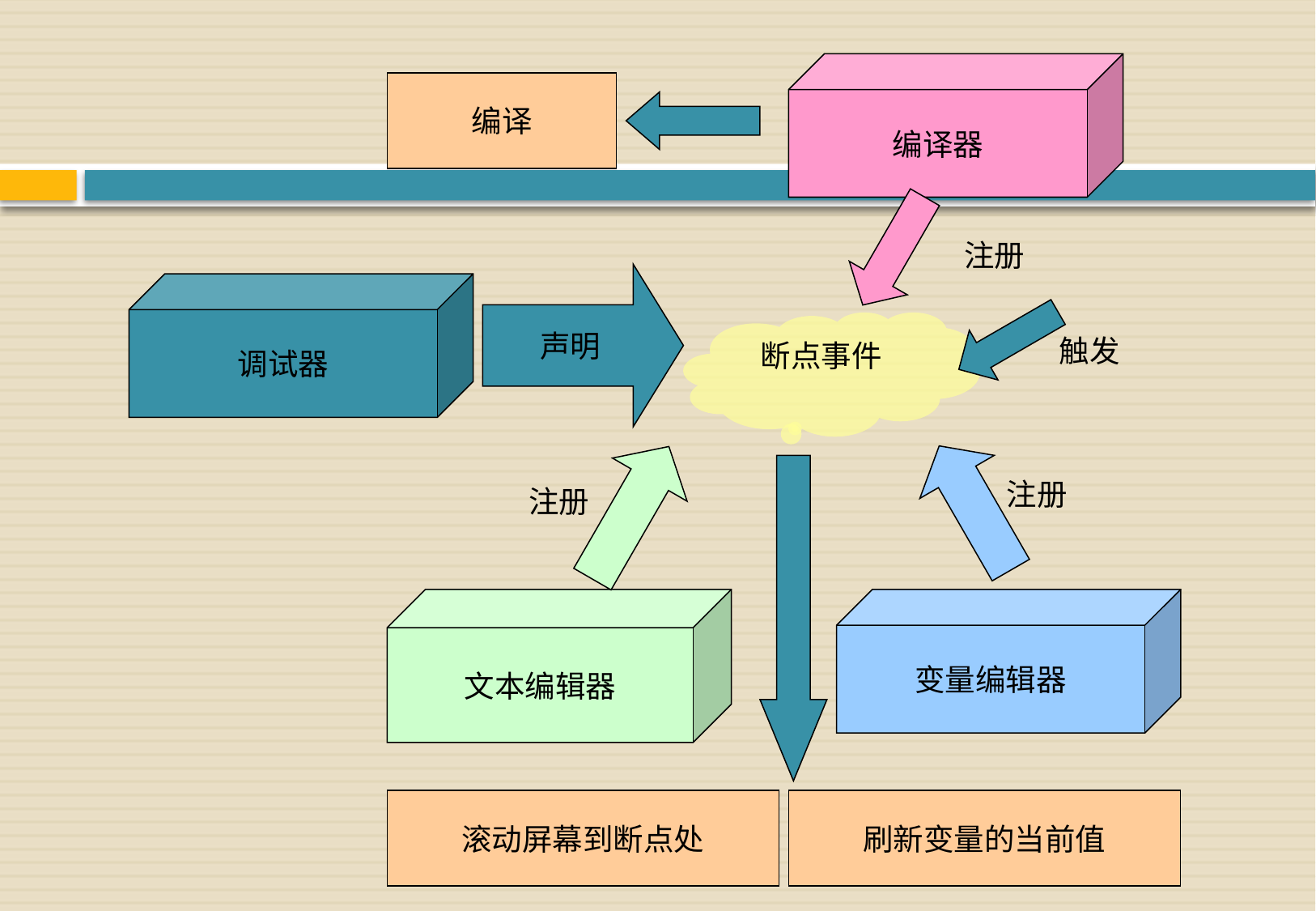

#
编译器
编译

注册
声明
调试器
断点事件

触发

注册

注册

文本编辑器
变量编辑器
滚动屏幕到断点处
刷新变量的当前值